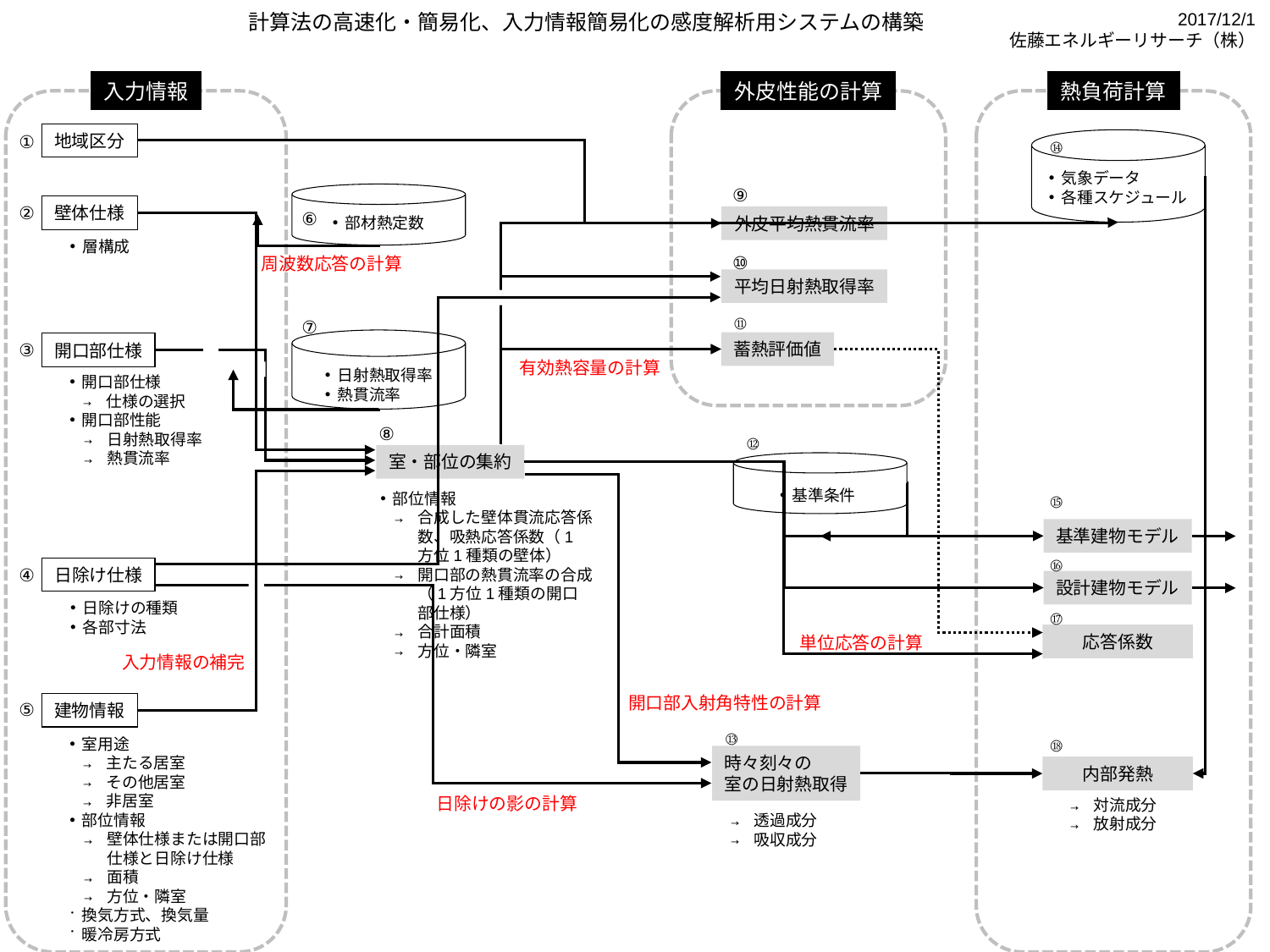

計算法の高速化・簡易化、入力情報簡易化の感度解析用システムの構築
2017/12/1
佐藤エネルギーリサーチ（株）
入力情報
外皮性能の計算
熱負荷計算

地域区分
①
⑭

気象データ
各種スケジュール
⑨

壁体仕様
②
⑥
外皮平均熱貫流率
部材熱定数
層構成
⑩
周波数応答の計算

平均日射熱取得率

⑪
⑦

蓄熱評価値
③
開口部仕様

有効熱容量の計算
日射熱取得率
熱貫流率

開口部仕様
仕様の選択
開口部性能
日射熱取得率
熱貫流率
⑧
⑫

室・部位の集約

基準条件
部位情報
合成した壁体貫流応答係数、吸熱応答係数（1方位1種類の壁体）
開口部の熱貫流率の合成（1方位1種類の開口部仕様）
合計面積
方位・隣室
⑮
基準建物モデル
⑯

④
日除け仕様
設計建物モデル

日除けの種類
各部寸法
⑰

応答係数
単位応答の計算

入力情報の補完
開口部入射角特性の計算
⑤
建物情報
⑬
室用途
主たる居室
その他居室
非居室
部位情報
壁体仕様または開口部仕様と日除け仕様
面積
方位・隣室
換気方式、換気量
暖冷房方式
⑱
時々刻々の
室の日射熱取得

内部発熱

日除けの影の計算
対流成分
放射成分
透過成分
吸収成分